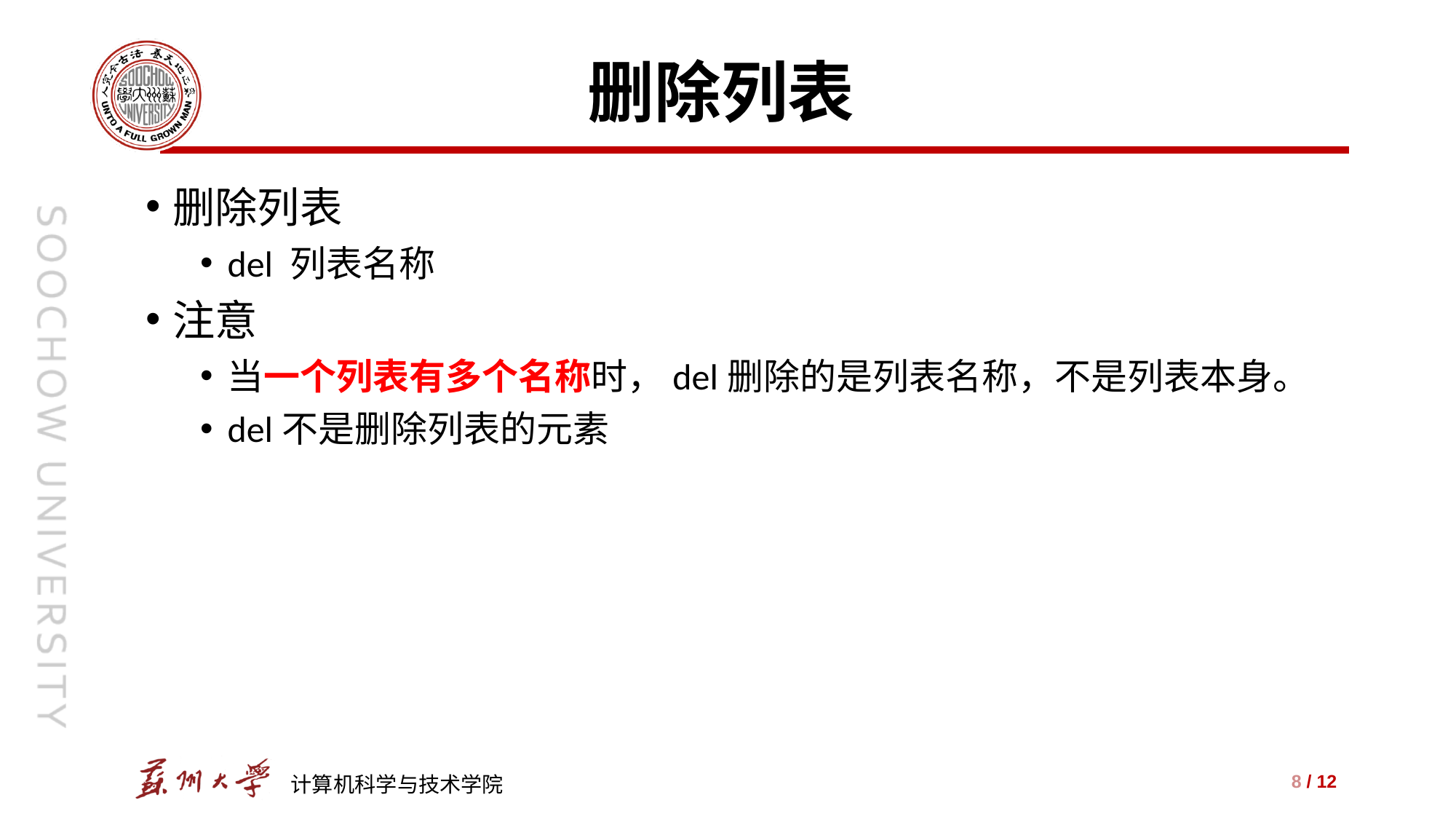

# 删除列表
删除列表
del 列表名称
注意
当一个列表有多个名称时，del删除的是列表名称，不是列表本身。
del不是删除列表的元素
8